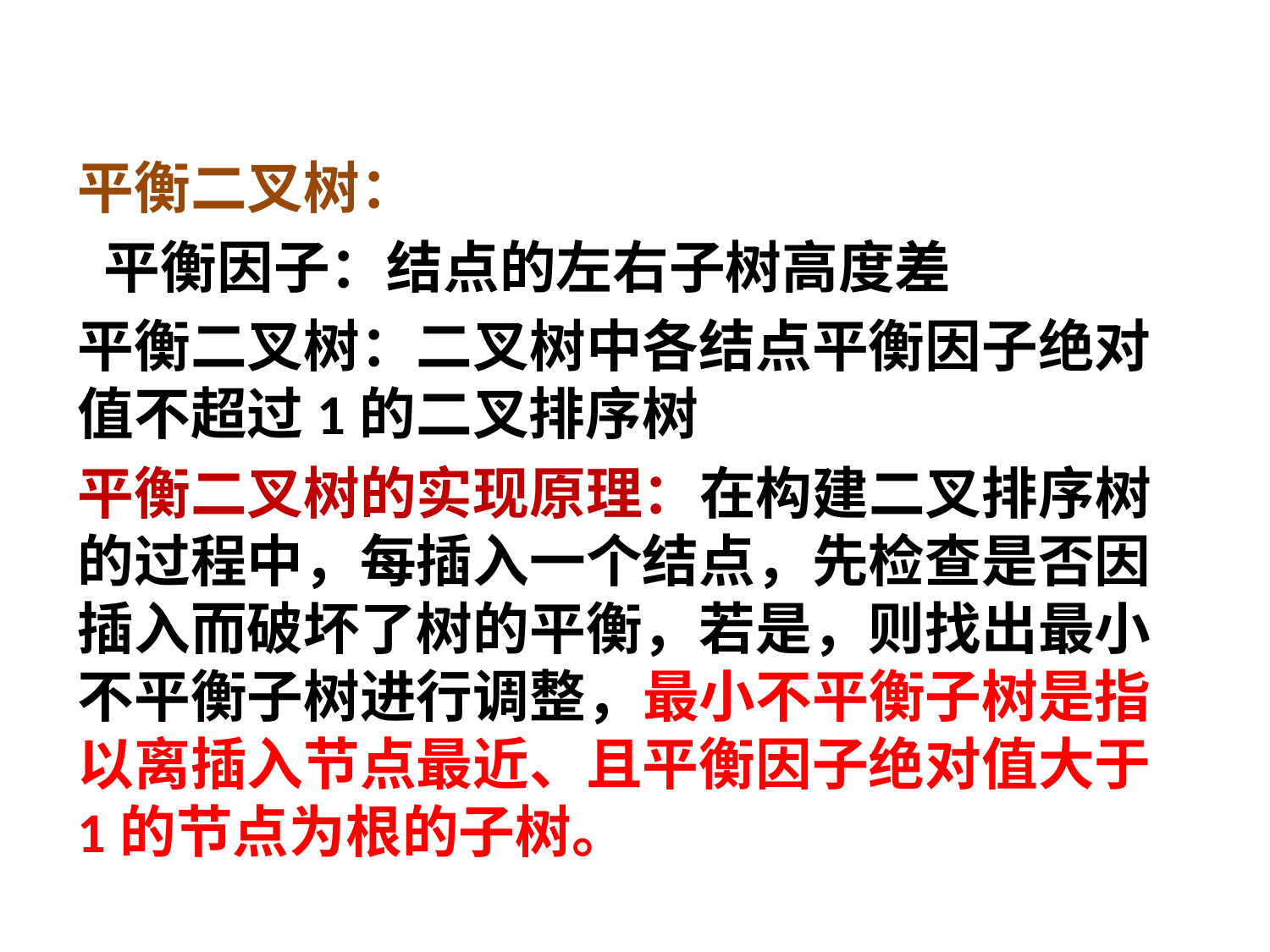

平衡二叉树：
 平衡因子：结点的左右子树高度差
平衡二叉树：二叉树中各结点平衡因子绝对值不超过1的二叉排序树
平衡二叉树的实现原理：在构建二叉排序树的过程中，每插入一个结点，先检查是否因插入而破坏了树的平衡，若是，则找出最小不平衡子树进行调整，最小不平衡子树是指以离插入节点最近、且平衡因子绝对值大于1的节点为根的子树。